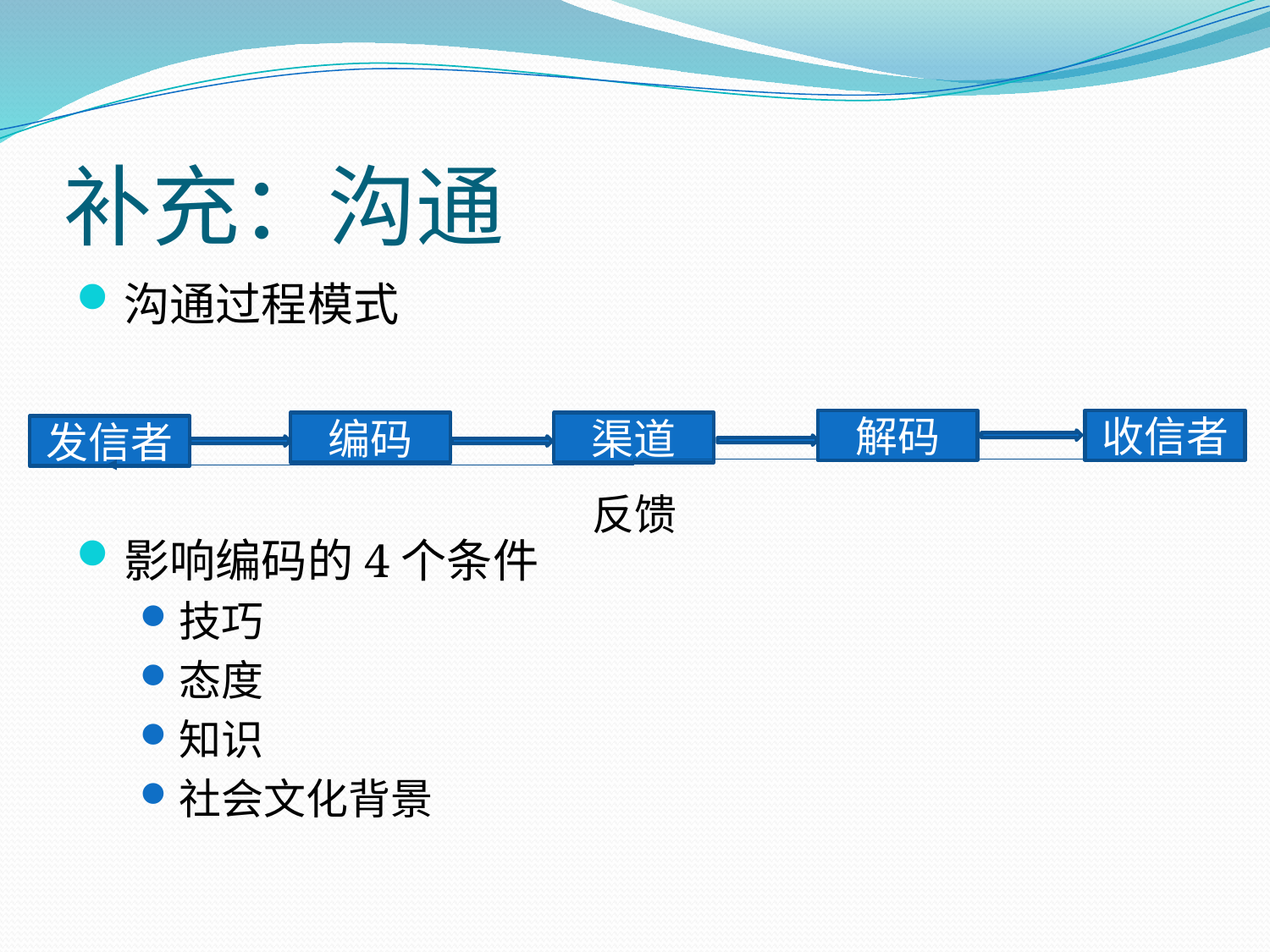

# 补充：沟通
沟通过程模式

影响编码的4个条件
技巧
态度
知识
社会文化背景
解码
收信者
编码
渠道
发信者

反馈